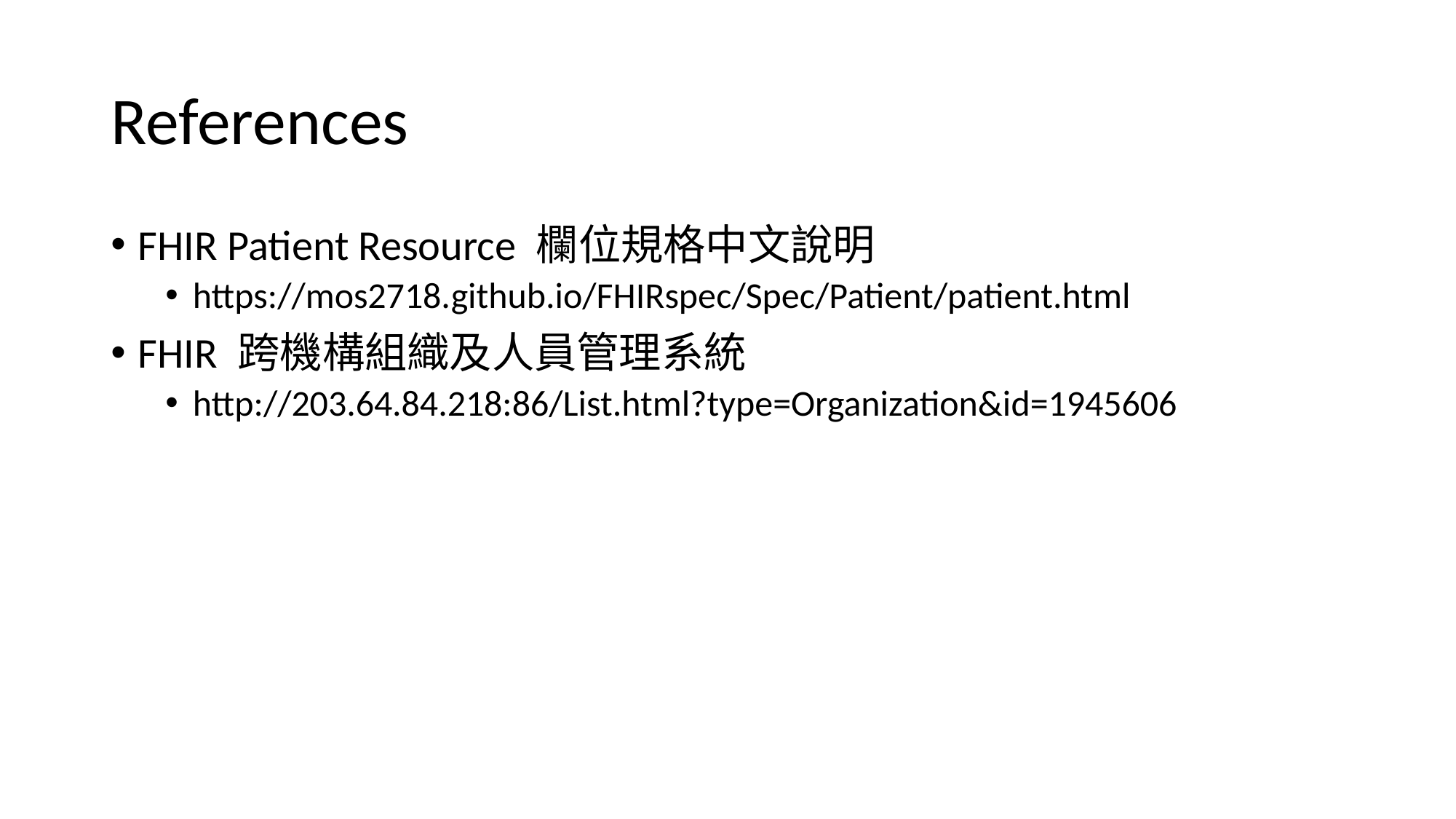

# References
FHIR Patient Resource 欄位規格中文說明
https://mos2718.github.io/FHIRspec/Spec/Patient/patient.html
FHIR 跨機構組織及人員管理系統
http://203.64.84.218:86/List.html?type=Organization&id=1945606